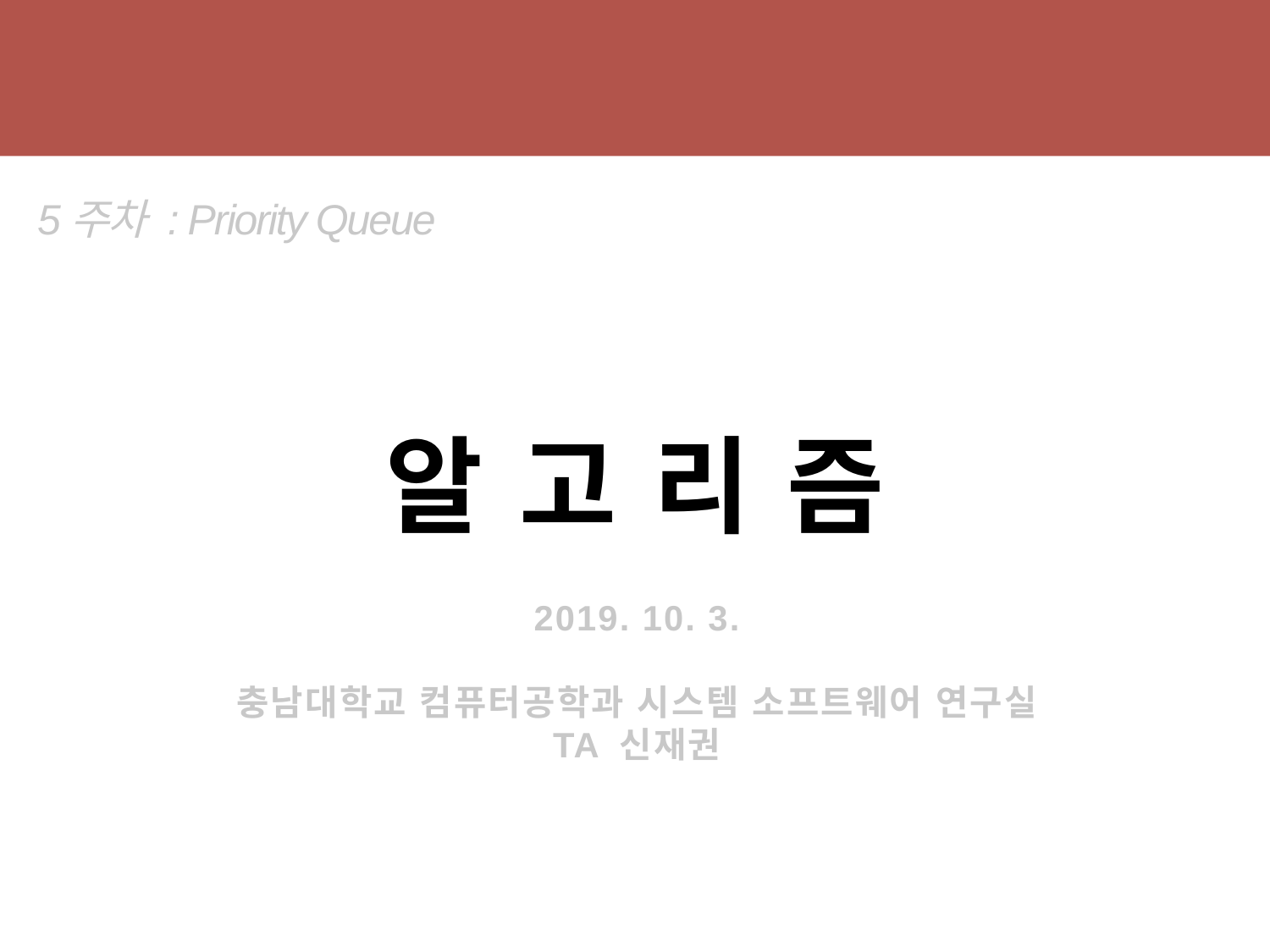

알 고 리 즘
5주차 : Priority Queue
2019. 10. 3.

충남대학교 컴퓨터공학과 시스템 소프트웨어 연구실
TA 신재권